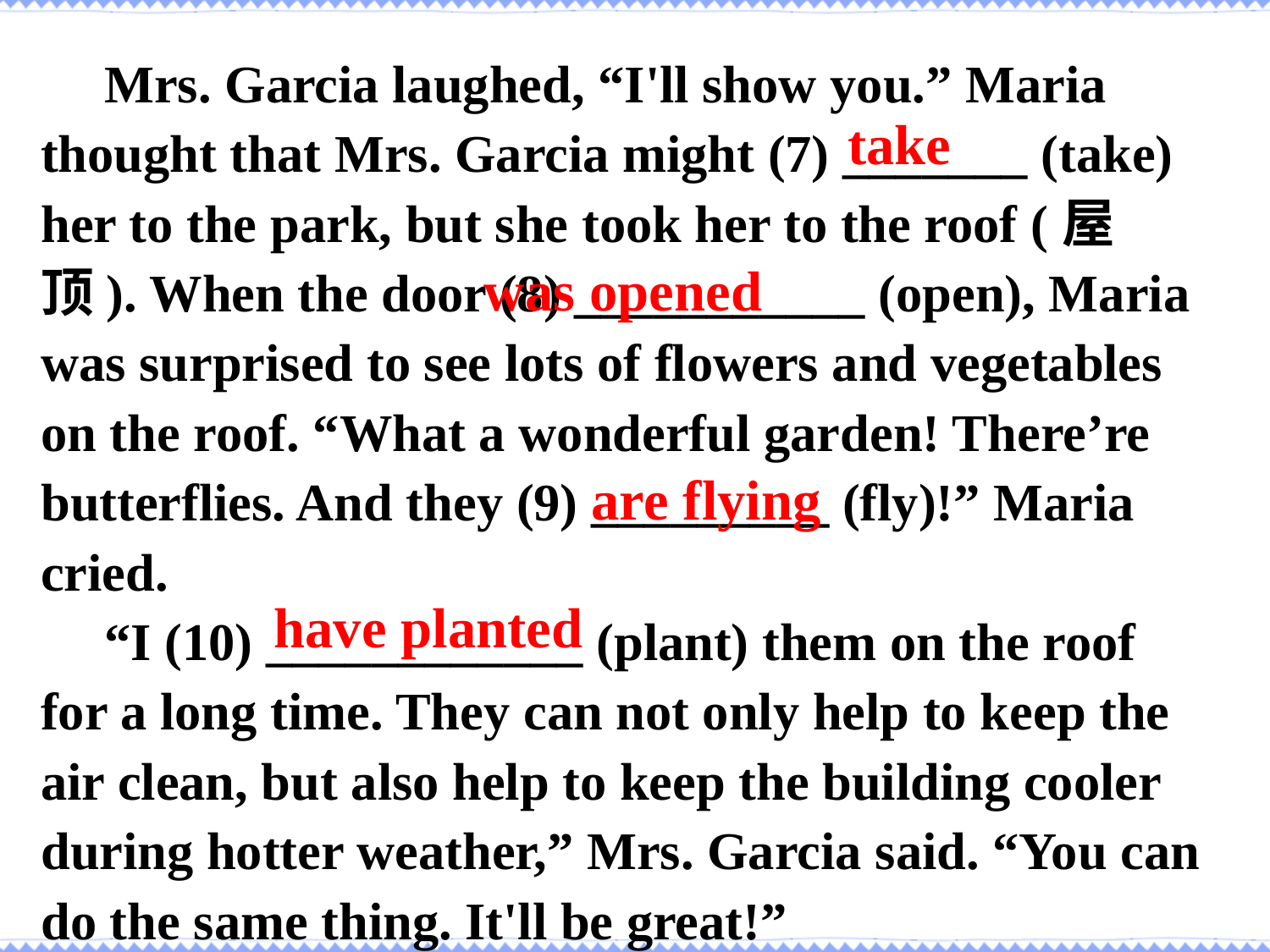

Mrs. Garcia laughed, “I'll show you.” Maria thought that Mrs. Garcia might (7) _______ (take) her to the park, but she took her to the roof (屋顶). When the door (8) ___________ (open), Maria was surprised to see lots of flowers and vegetables on the roof. “What a wonderful garden! There’re butterflies. And they (9) _________ (fly)!” Maria cried.
“I (10) ____________ (plant) them on the roof for a long time. They can not only help to keep the air clean, but also help to keep the building cooler during hotter weather,” Mrs. Garcia said. “You can do the same thing. It'll be great!”
take
was opened
are flying
have planted